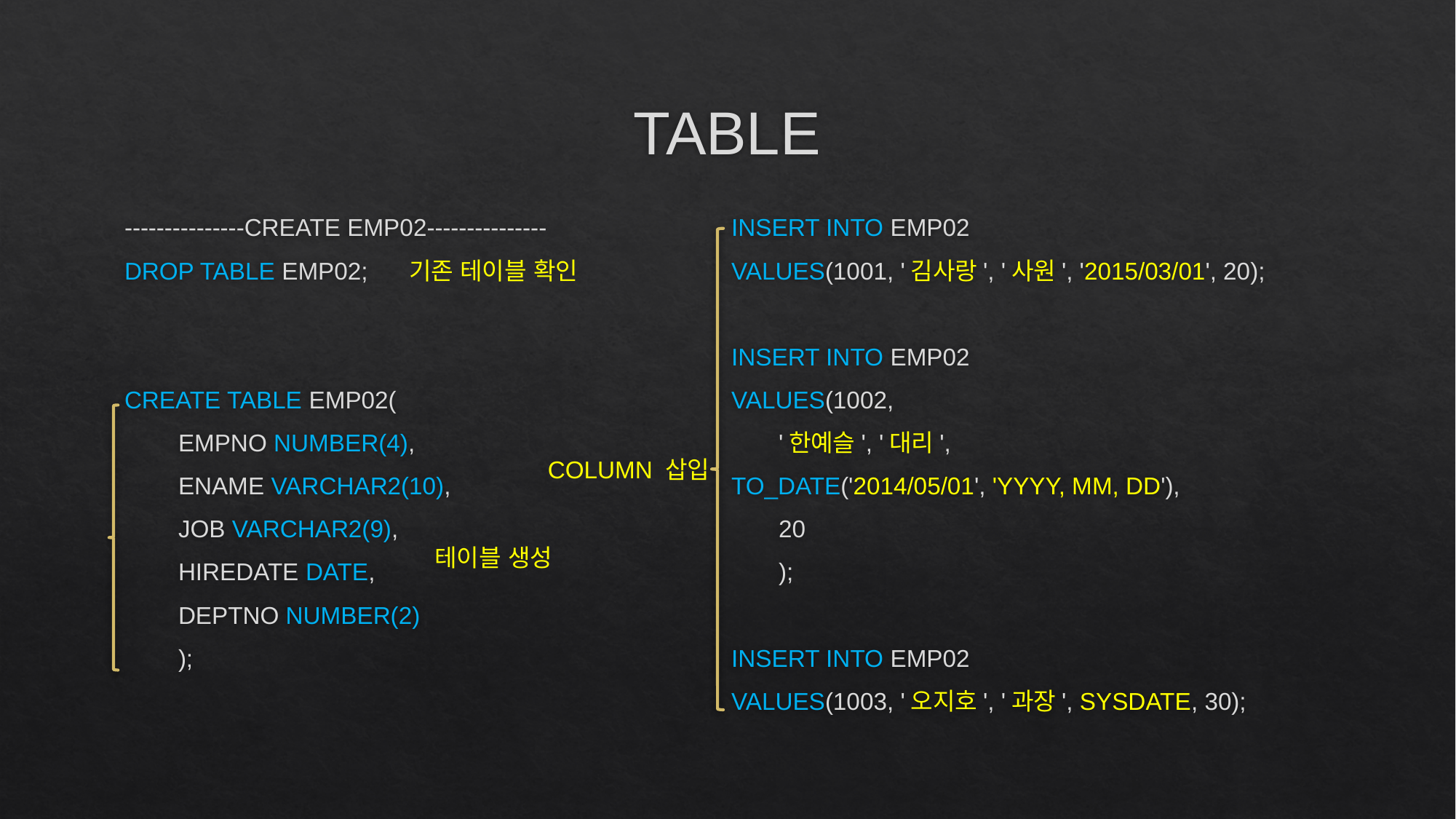

# TABLE
---------------CREATE EMP02---------------
DROP TABLE EMP02;

CREATE TABLE EMP02(
        EMPNO NUMBER(4),
        ENAME VARCHAR2(10),
        JOB VARCHAR2(9),
        HIREDATE DATE,
        DEPTNO NUMBER(2)
        );

INSERT INTO EMP02
VALUES(1001, '김사랑', '사원', '2015/03/01', 20);

INSERT INTO EMP02
VALUES(1002,
       '한예슬', '대리',
TO_DATE('2014/05/01', 'YYYY, MM, DD'),
       20
       );

INSERT INTO EMP02
VALUES(1003, '오지호', '과장', SYSDATE, 30);

기존 테이블 확인

COLUMN 삽입
테이블 생성